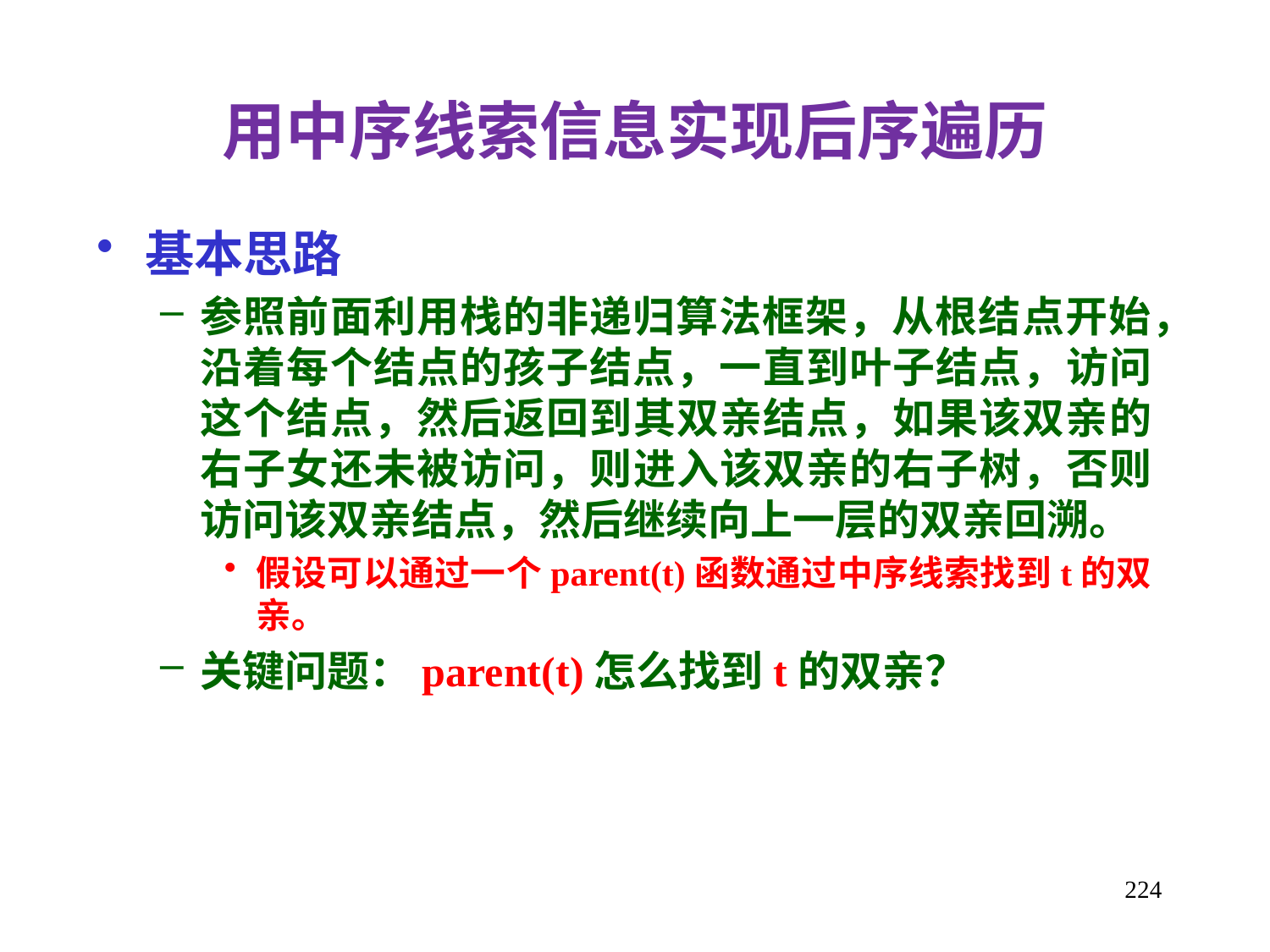

用中序线索信息实现后序遍历
基本思路
参照前面利用栈的非递归算法框架，从根结点开始，沿着每个结点的孩子结点，一直到叶子结点，访问这个结点，然后返回到其双亲结点，如果该双亲的右子女还未被访问，则进入该双亲的右子树，否则访问该双亲结点，然后继续向上一层的双亲回溯。
假设可以通过一个parent(t)函数通过中序线索找到t的双亲。
关键问题：parent(t)怎么找到t的双亲？
224